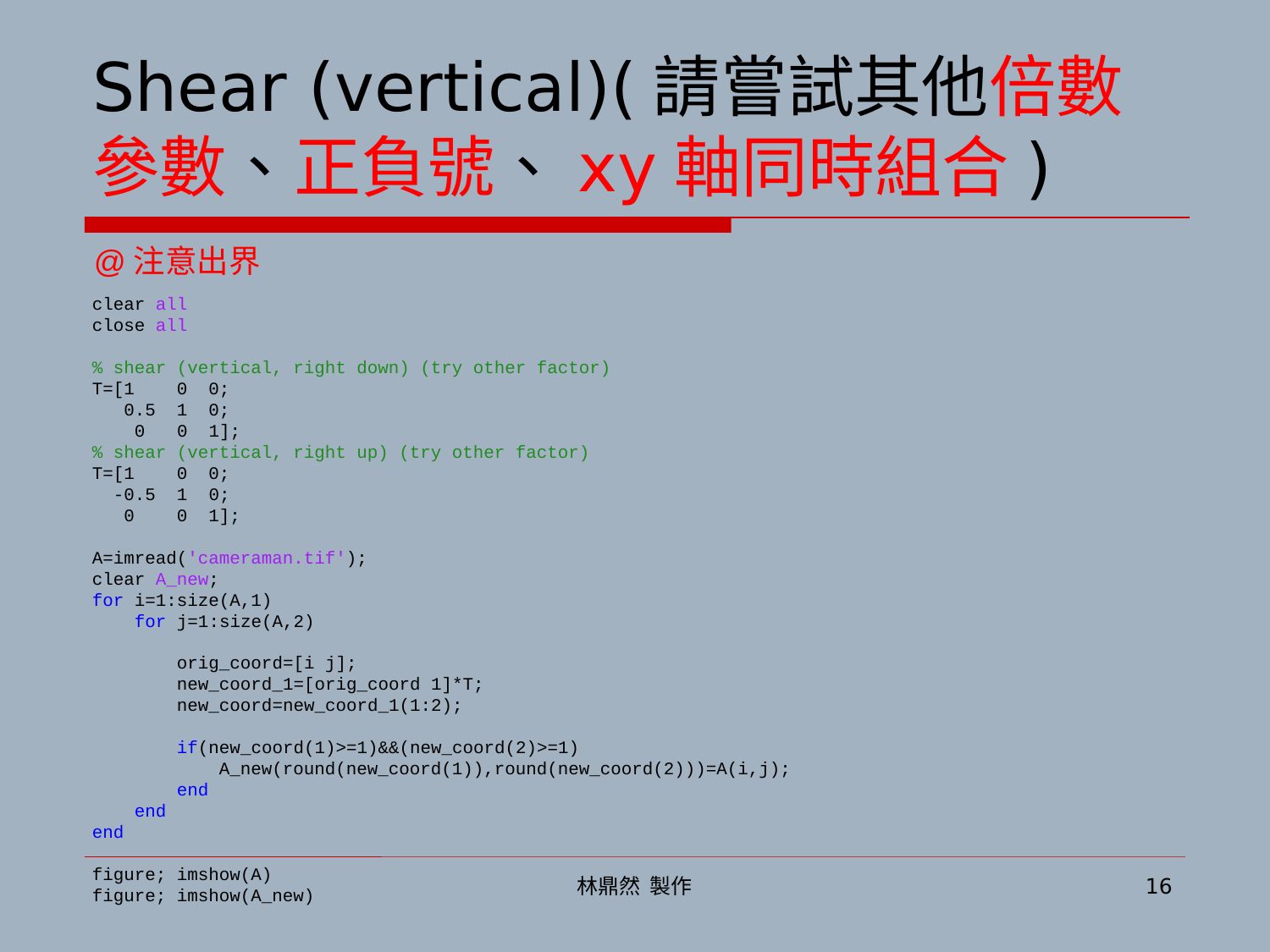

# Shear (vertical)(請嘗試其他倍數參數、正負號、xy軸同時組合)
@注意出界
clear all
close all

% shear (vertical, right down) (try other factor)
T=[1    0  0;
   0.5  1  0;
    0   0  1];
% shear (vertical, right up) (try other factor)
T=[1    0  0;
  -0.5  1  0;
   0    0  1];

A=imread('cameraman.tif');
clear A_new;
for i=1:size(A,1)
    for j=1:size(A,2)

        orig_coord=[i j];
        new_coord_1=[orig_coord 1]*T;
        new_coord=new_coord_1(1:2);

        if(new_coord(1)>=1)&&(new_coord(2)>=1)
            A_new(round(new_coord(1)),round(new_coord(2)))=A(i,j);
        end
    end
end

figure; imshow(A)
figure; imshow(A_new)

林鼎然  製作
16